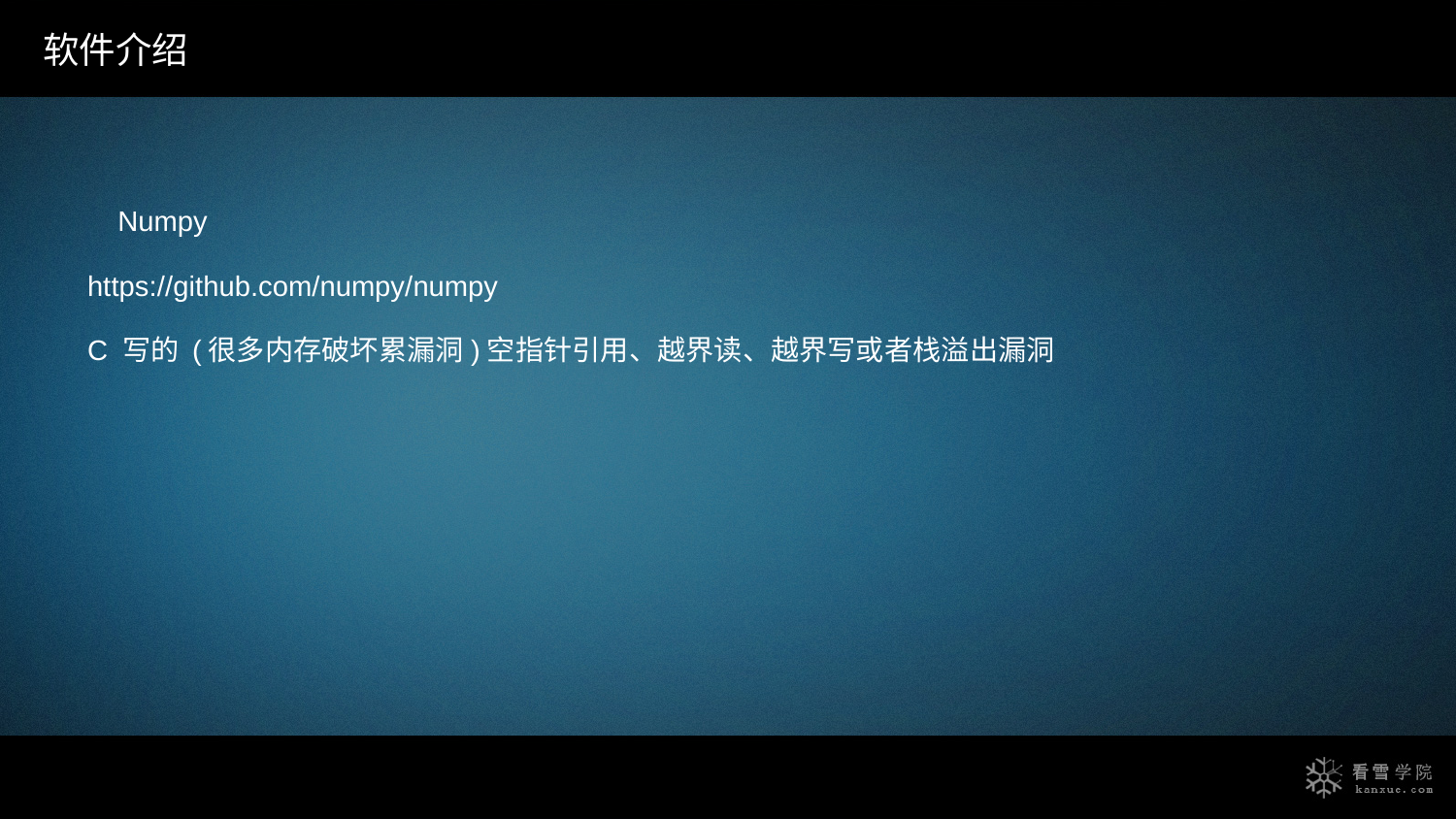

软件介绍
   Numpy
https://github.com/numpy/numpy
C 写的 (很多内存破坏累漏洞)空指针引用、越界读、越界写或者栈溢出漏洞